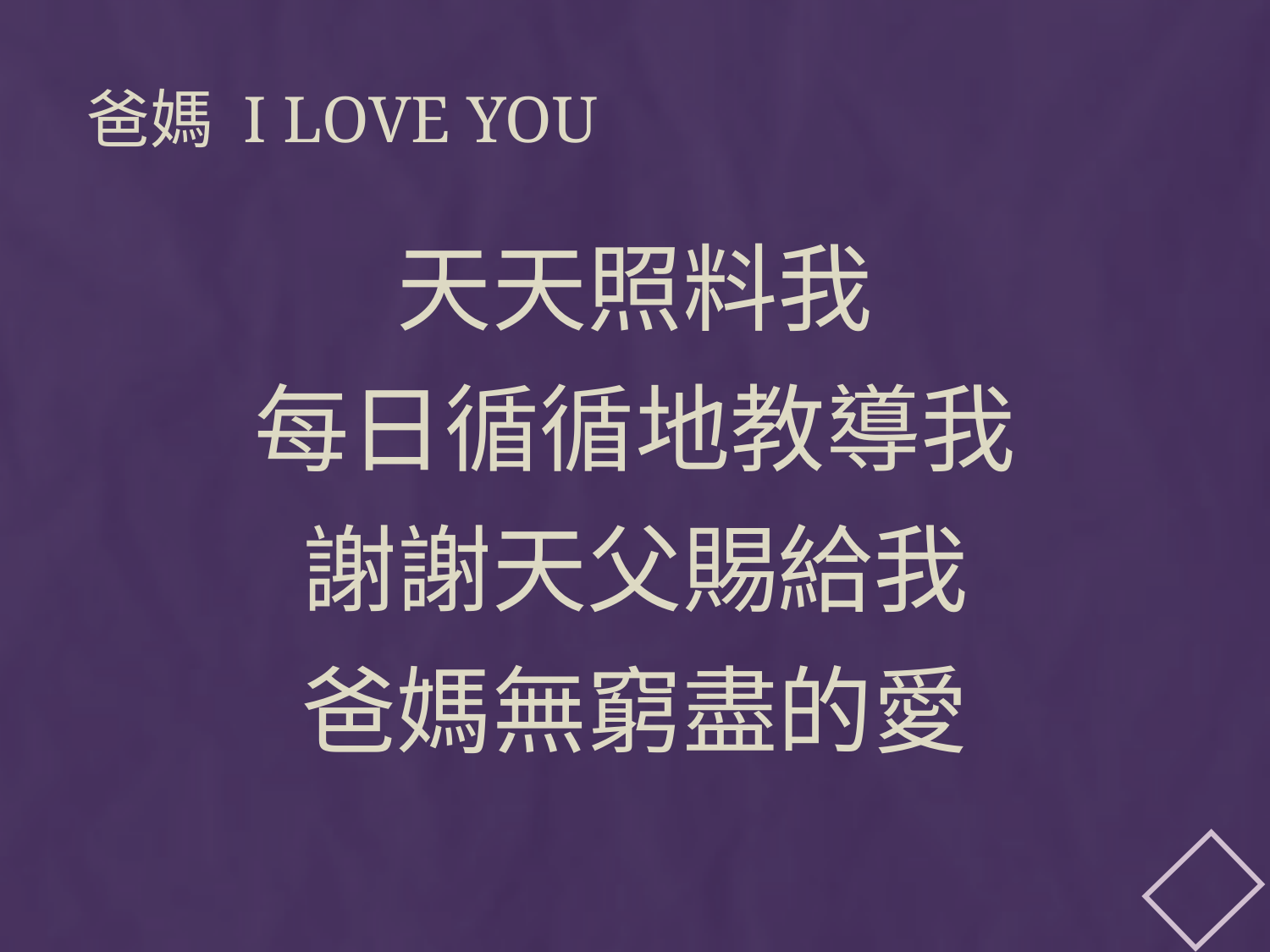

# 爸媽 I love you
天天照料我
每日循循地教導我
謝謝天父賜給我
爸媽無窮盡的愛